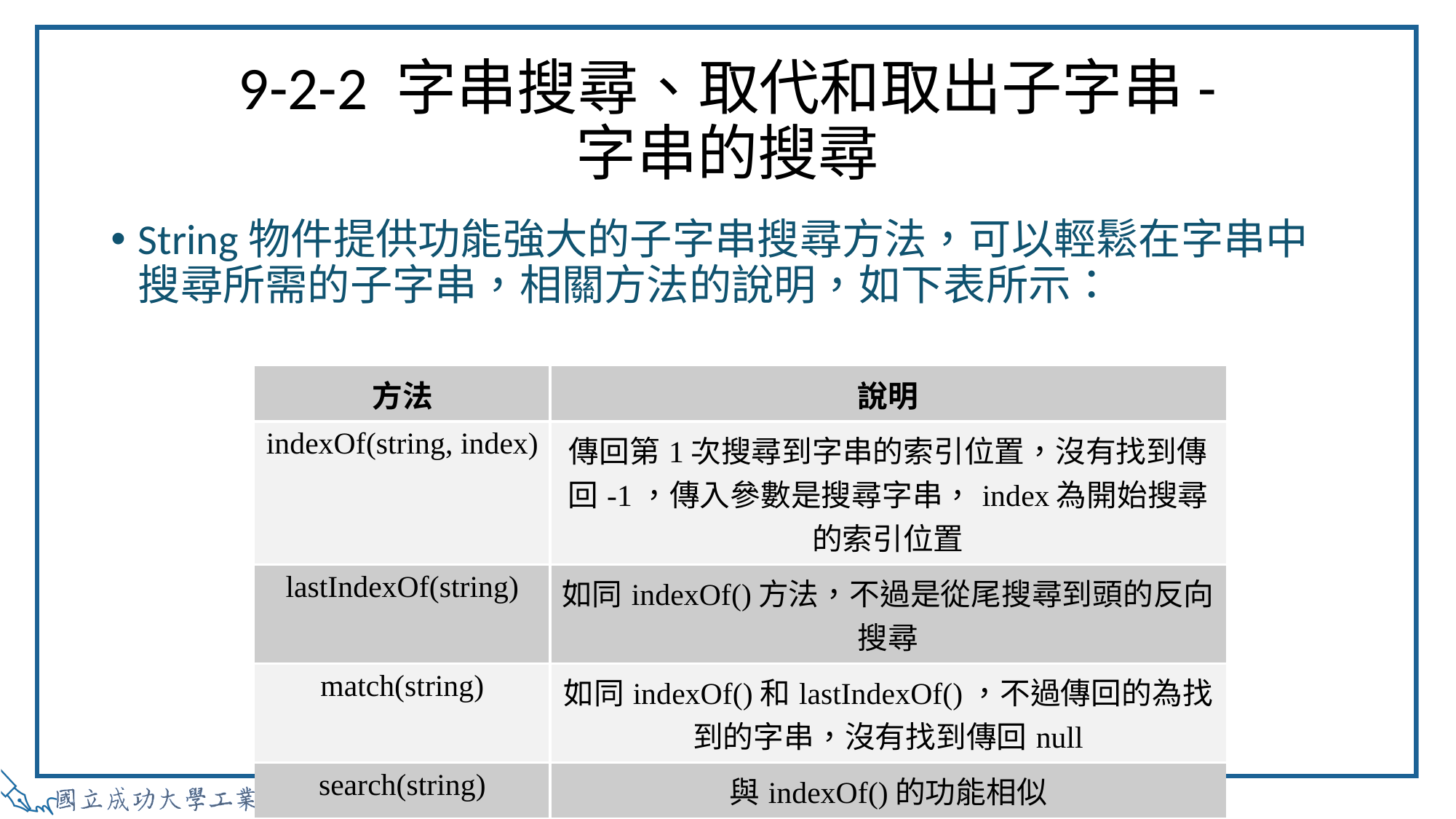

# 9-2-2 字串搜尋、取代和取出子字串- 字串的搜尋
String物件提供功能強大的子字串搜尋方法，可以輕鬆在字串中搜尋所需的子字串，相關方法的說明，如下表所示：

| 方法 | 說明 |
| --- | --- |
| indexOf(string, index) | 傳回第1次搜尋到字串的索引位置，沒有找到傳回-1，傳入參數是搜尋字串，index為開始搜尋的索引位置 |
| lastIndexOf(string) | 如同indexOf()方法，不過是從尾搜尋到頭的反向搜尋 |
| match(string) | 如同indexOf()和lastIndexOf()，不過傳回的為找到的字串，沒有找到傳回null |
| search(string) | 與indexOf()的功能相似 |